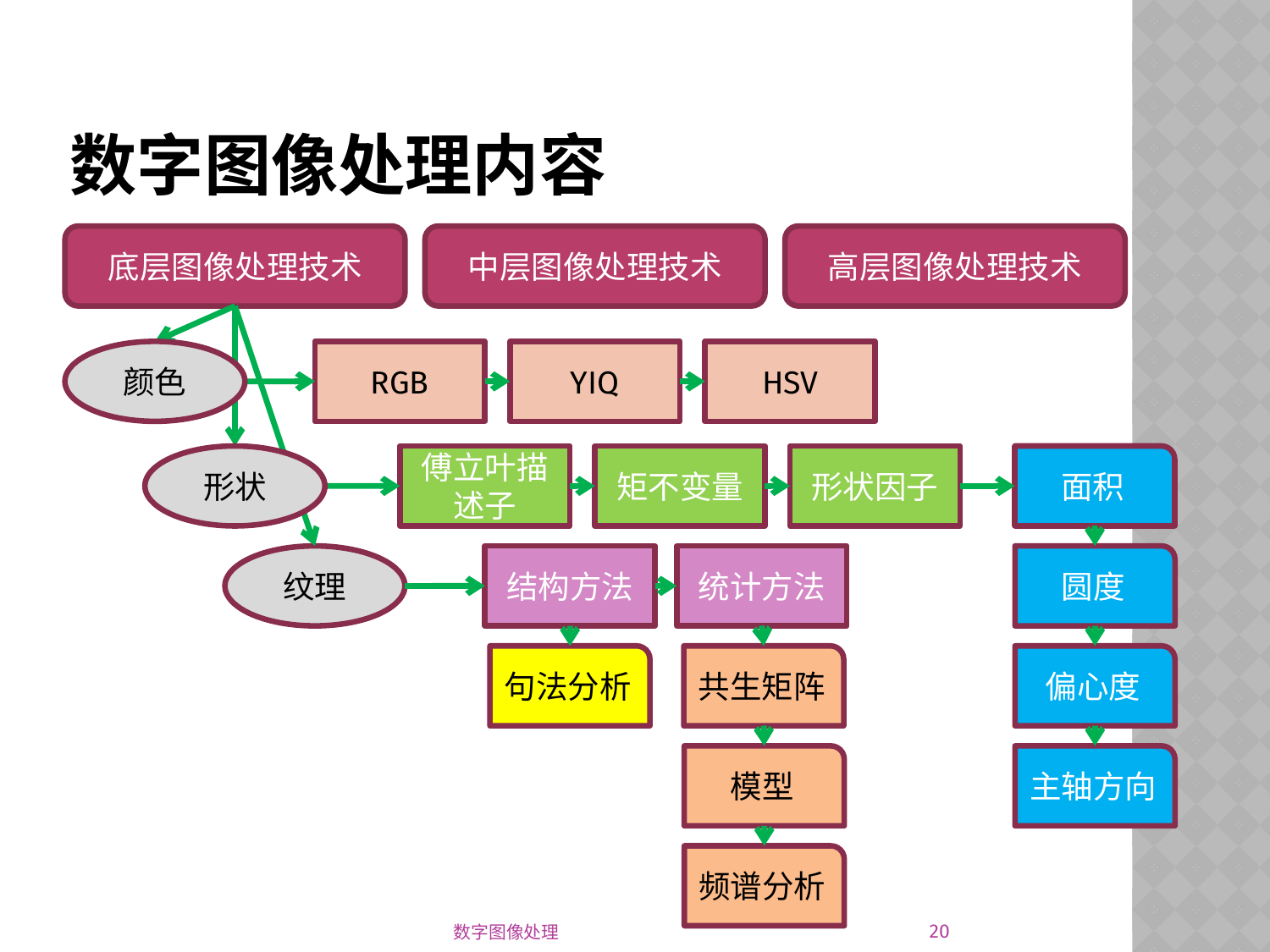

# 数字图像处理内容
底层图像处理技术
中层图像处理技术
高层图像处理技术
颜色
RGB
YIQ
HSV
形状
傅立叶描述子
矩不变量
形状因子
面积
纹理
结构方法
统计方法
圆度
句法分析
共生矩阵
偏心度
模型
主轴方向
频谱分析
20
数字图像处理